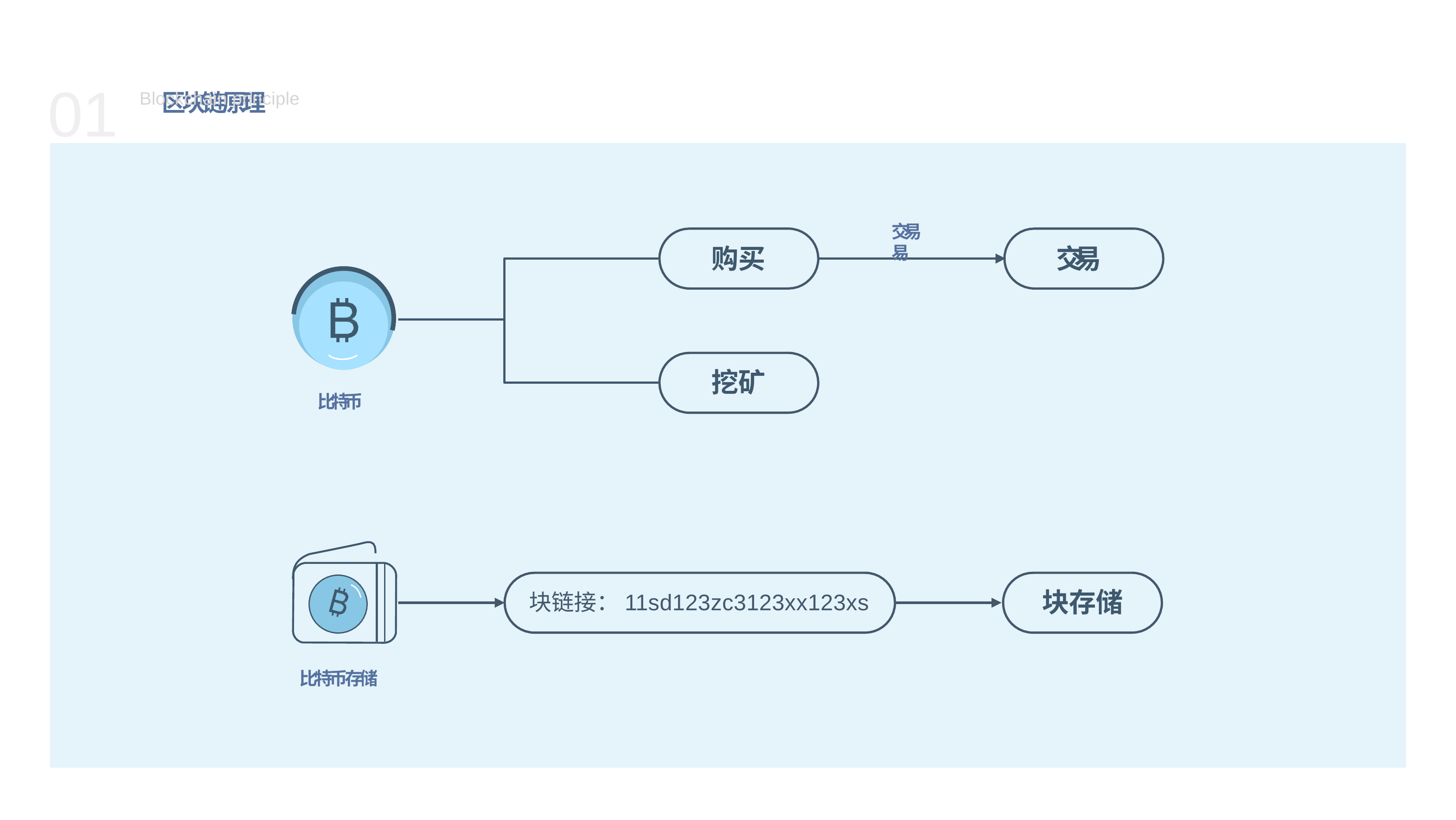

# 01 区块链原理
Blockchain principle

交易易

购买
交易

挖矿
⽐特币

块存储

块链接：11sd123zc3123xx123xs

⽐特币存储